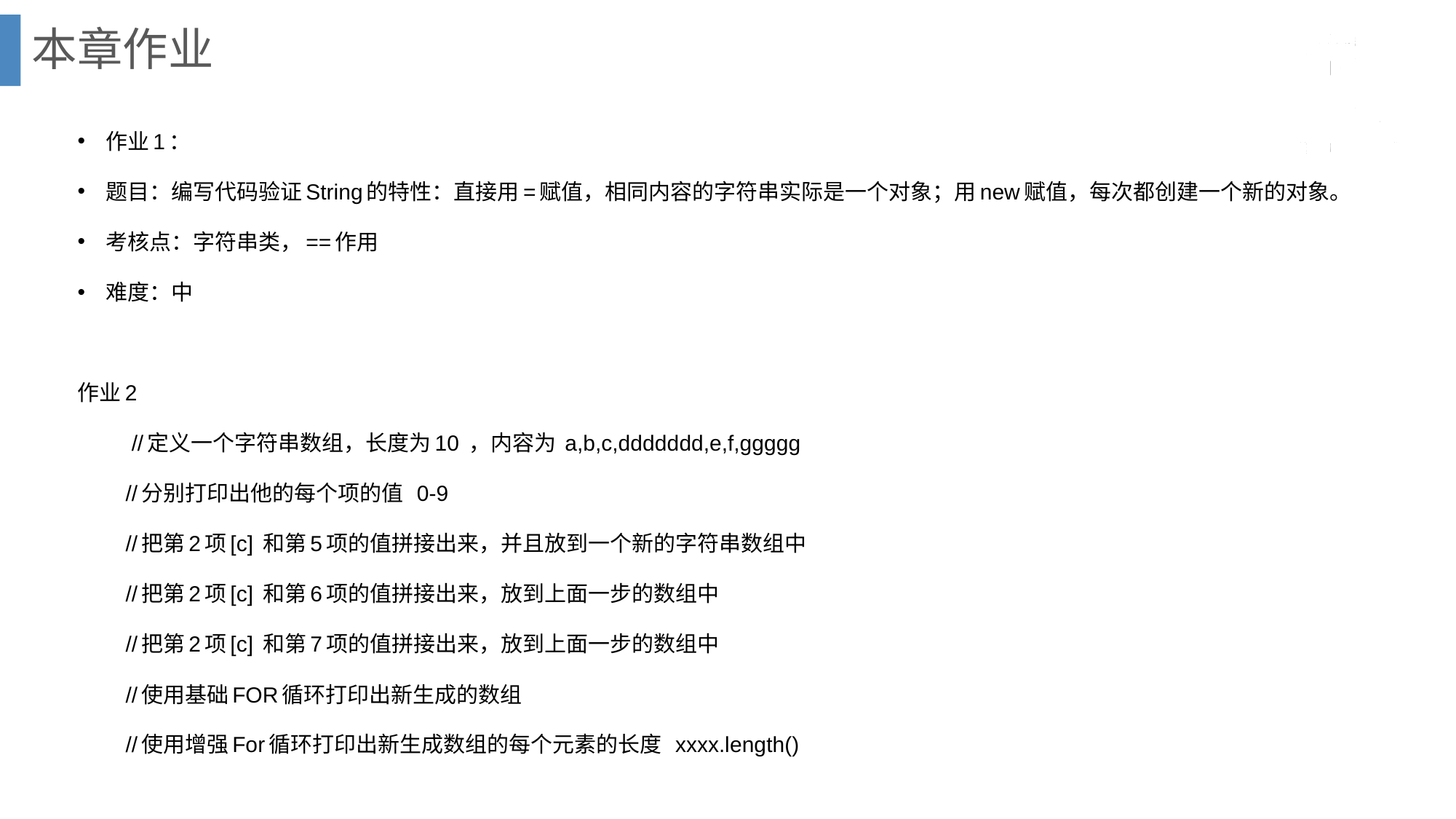

# 本章作业
作业1：
题目：编写代码验证String的特性：直接用=赋值，相同内容的字符串实际是一个对象；用new赋值，每次都创建一个新的对象。
考核点：字符串类，==作用
难度：中

作业2
         //定义一个字符串数组，长度为10 ，内容为 a,b,c,ddddddd,e,f,ggggg
        //分别打印出他的每个项的值  0-9
        //把第2项[c] 和第5项的值拼接出来，并且放到一个新的字符串数组中
        //把第2项[c] 和第6项的值拼接出来，放到上面一步的数组中
        //把第2项[c] 和第7项的值拼接出来，放到上面一步的数组中
        //使用基础FOR循环打印出新生成的数组
        //使用增强For循环打印出新生成数组的每个元素的长度  xxxx.length()